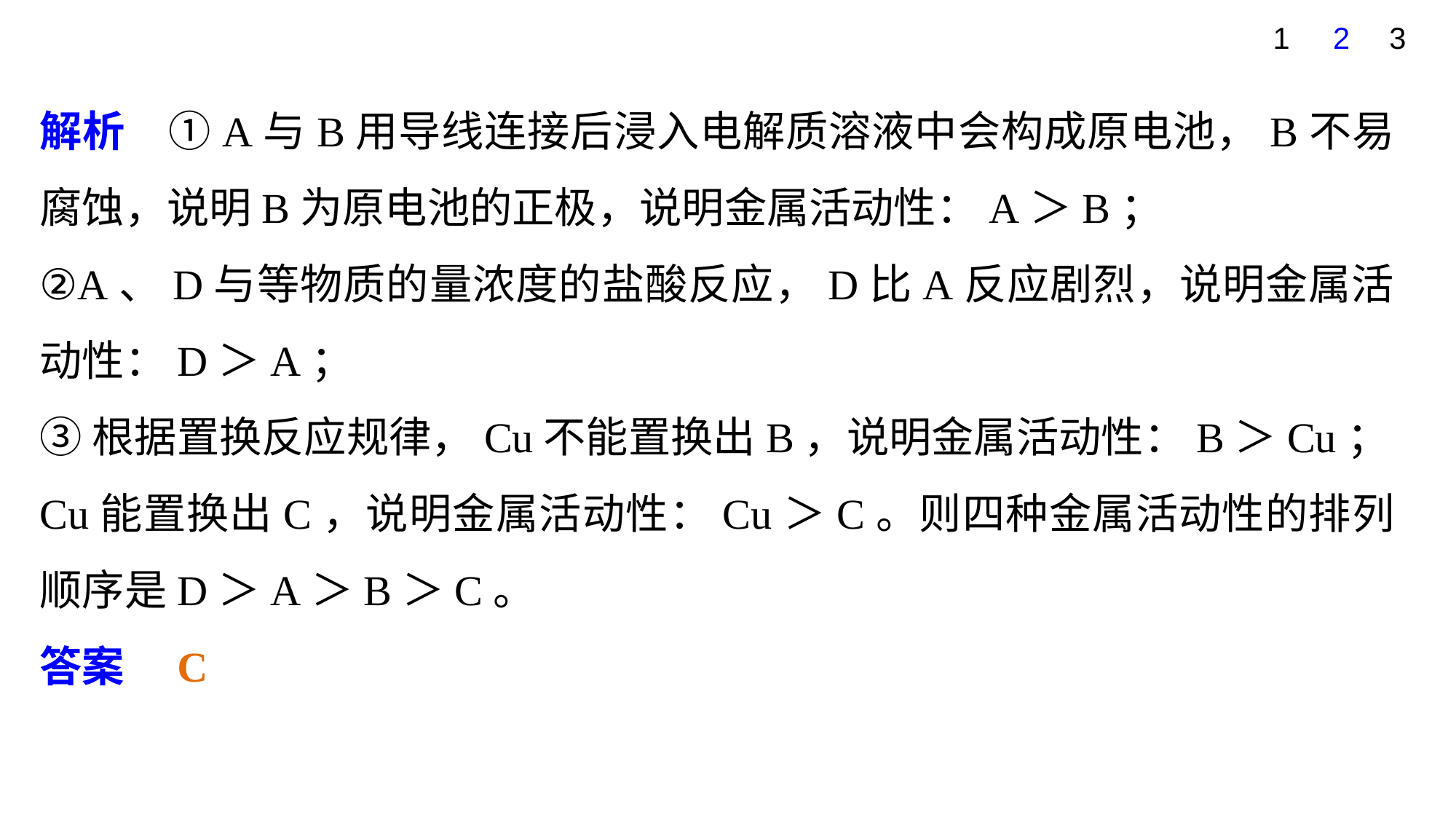

1
2
3
解析　①A与B用导线连接后浸入电解质溶液中会构成原电池，B不易腐蚀，说明B为原电池的正极，说明金属活动性：A＞B；
②A、D与等物质的量浓度的盐酸反应，D比A反应剧烈，说明金属活动性：D＞A；
③根据置换反应规律，Cu不能置换出B，说明金属活动性：B＞Cu；Cu能置换出C，说明金属活动性：Cu＞C。则四种金属活动性的排列顺序是D＞A＞B＞C。
答案　C